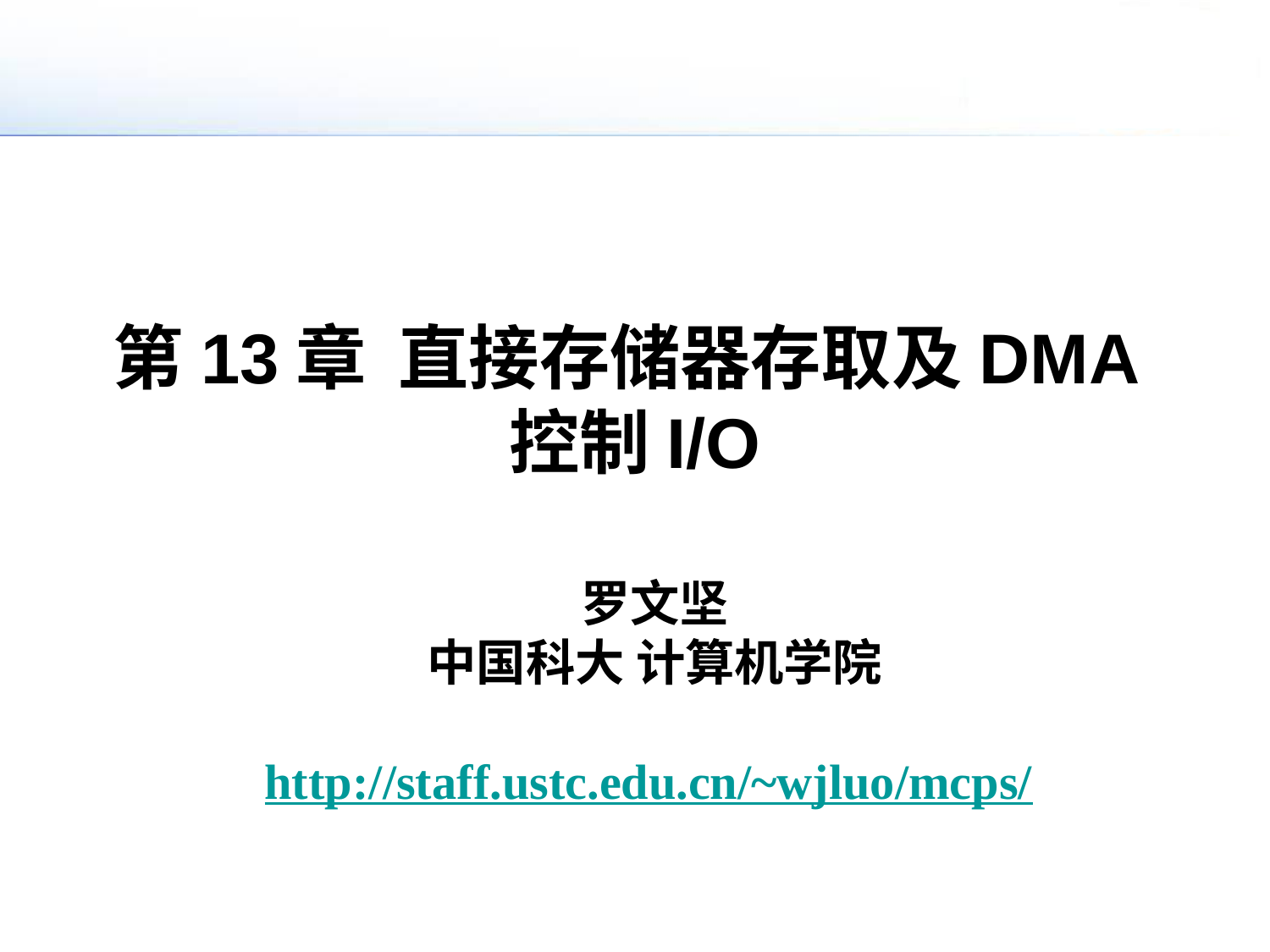

# 第13章  直接存储器存取及DMA控制I/O

罗文坚
中国科大 计算机学院

http://staff.ustc.edu.cn/~wjluo/mcps/